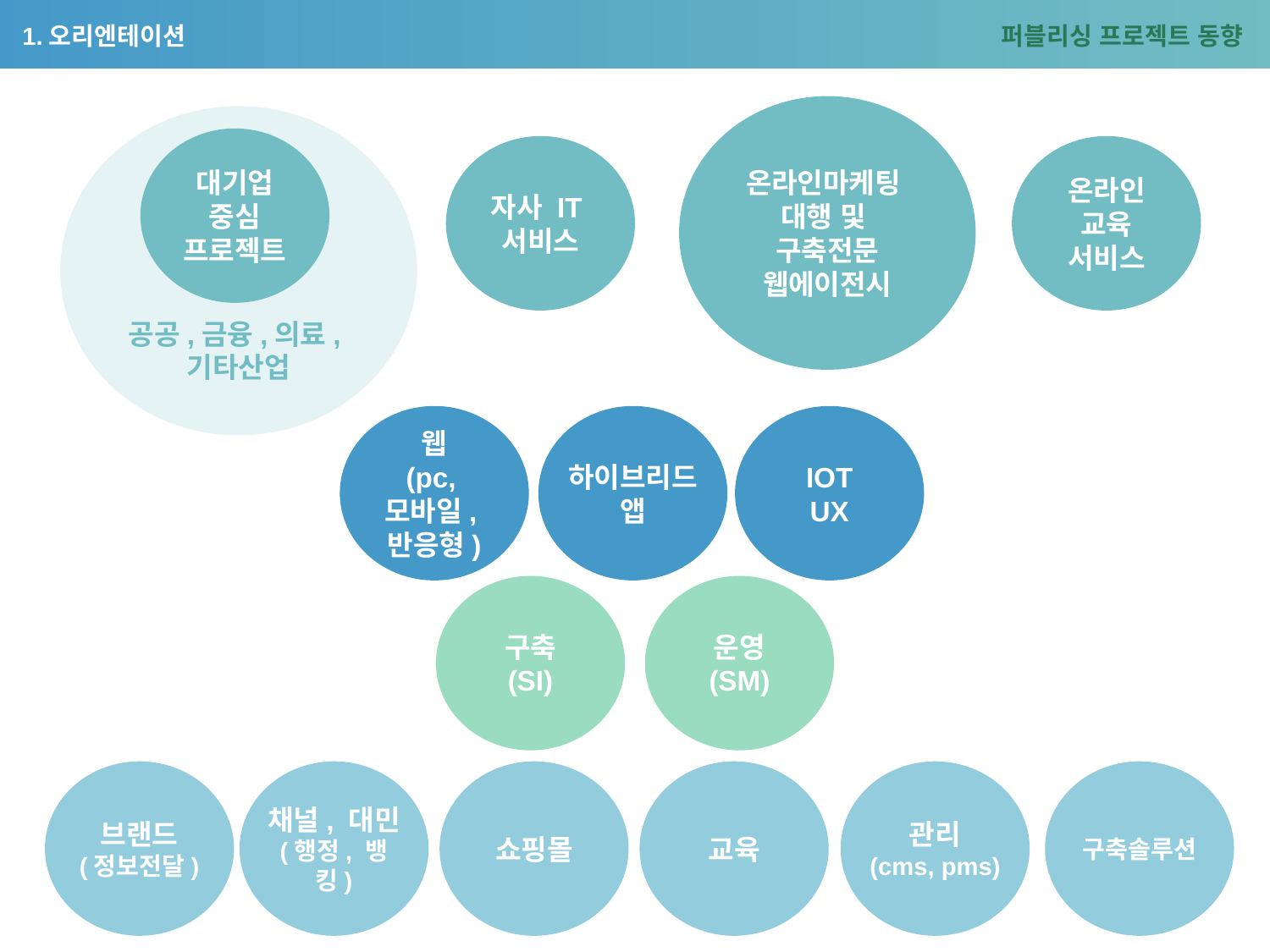

# 1.오리엔테이션
퍼블리싱 프로젝트 동향
온라인마케팅
대행 및
구축전문
웹에이전시
공공,금융,의료,
기타산업
대기업 중심 프로젝트
자사 IT
서비스
온라인
교육
서비스
산업분야
웹
(pc,모바일,반응형)
하이브리드앱
IOT
UX
웹분류
구축
(SI)
운영
(SM)
프로젝트분류
브랜드
(정보전달)
채널, 대민
(행정, 뱅킹)
쇼핑몰
교육
관리
(cms, pms)
구축솔루션
서비스분류